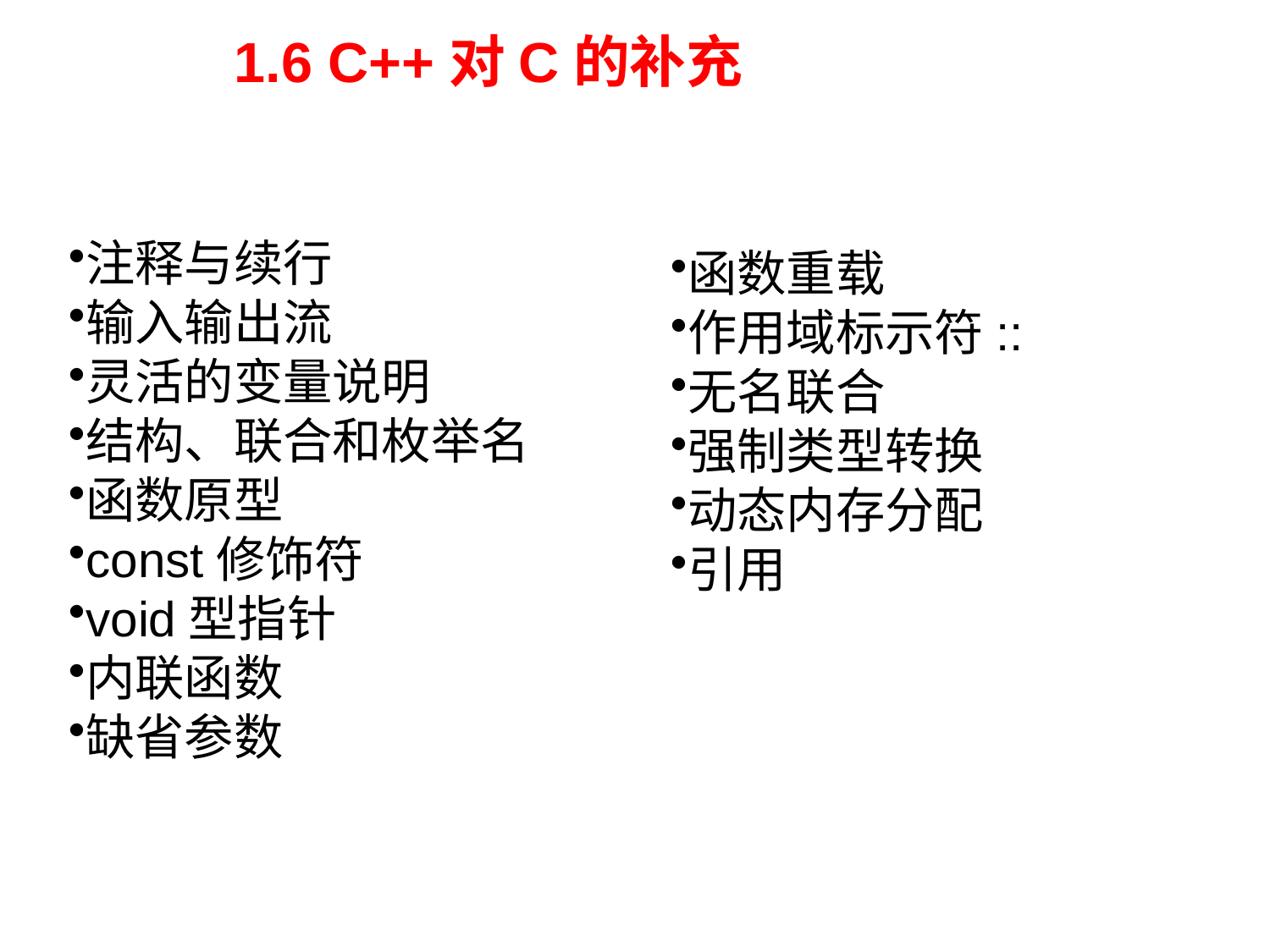

1.6 C++对C的补充
注释与续行
输入输出流
灵活的变量说明
结构、联合和枚举名
函数原型
const修饰符
void型指针
内联函数
缺省参数
函数重载
作用域标示符::
无名联合
强制类型转换
动态内存分配
引用